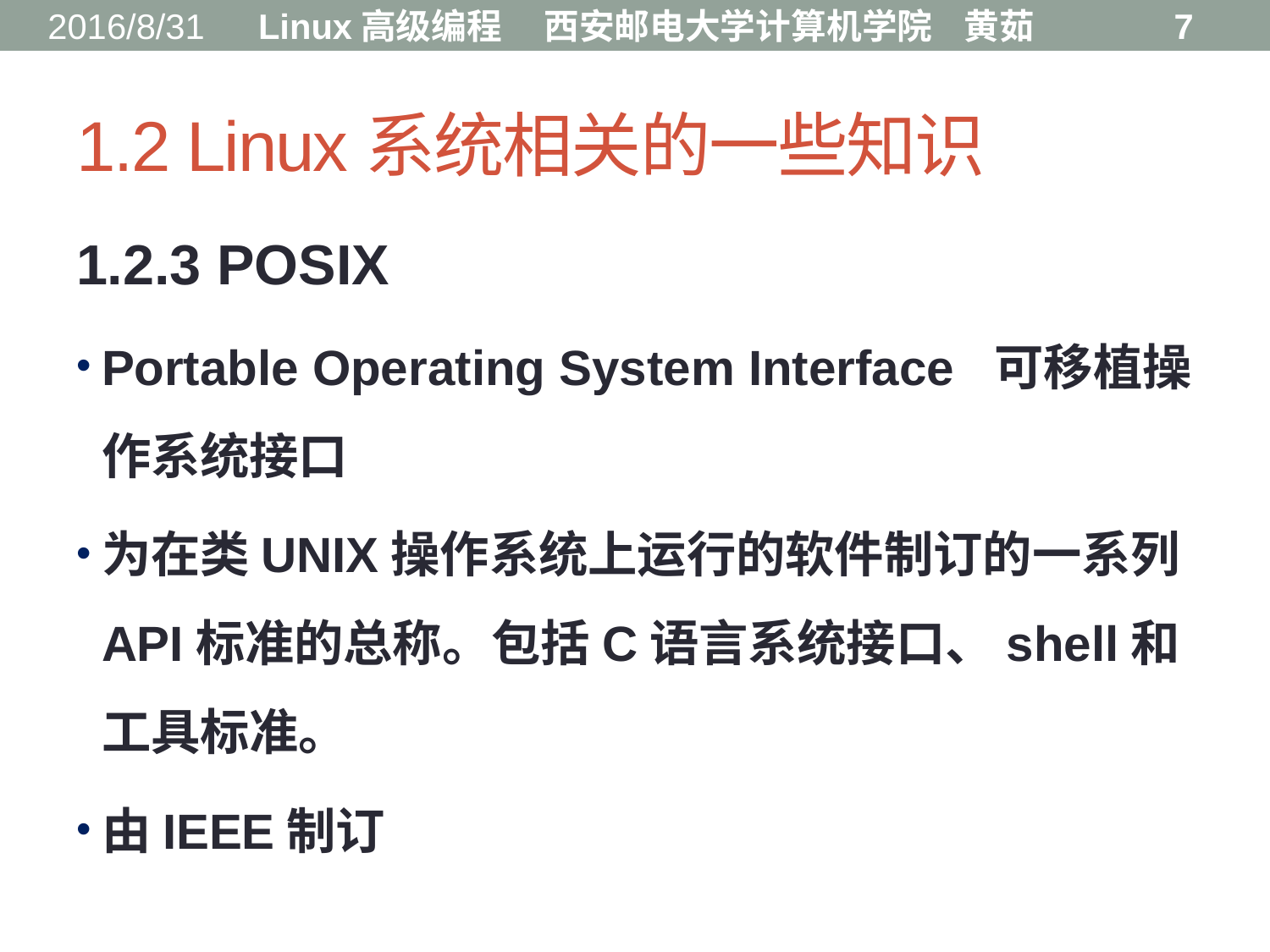

2016/8/31
Linux高级编程    西安邮电大学计算机学院   黄茹
7
# 1.2 Linux系统相关的一些知识
1.2.3 POSIX
Portable Operating System Interface  可移植操作系统接口
为在类UNIX操作系统上运行的软件制订的一系列API标准的总称。包括C语言系统接口、shell和工具标准。
由IEEE制订